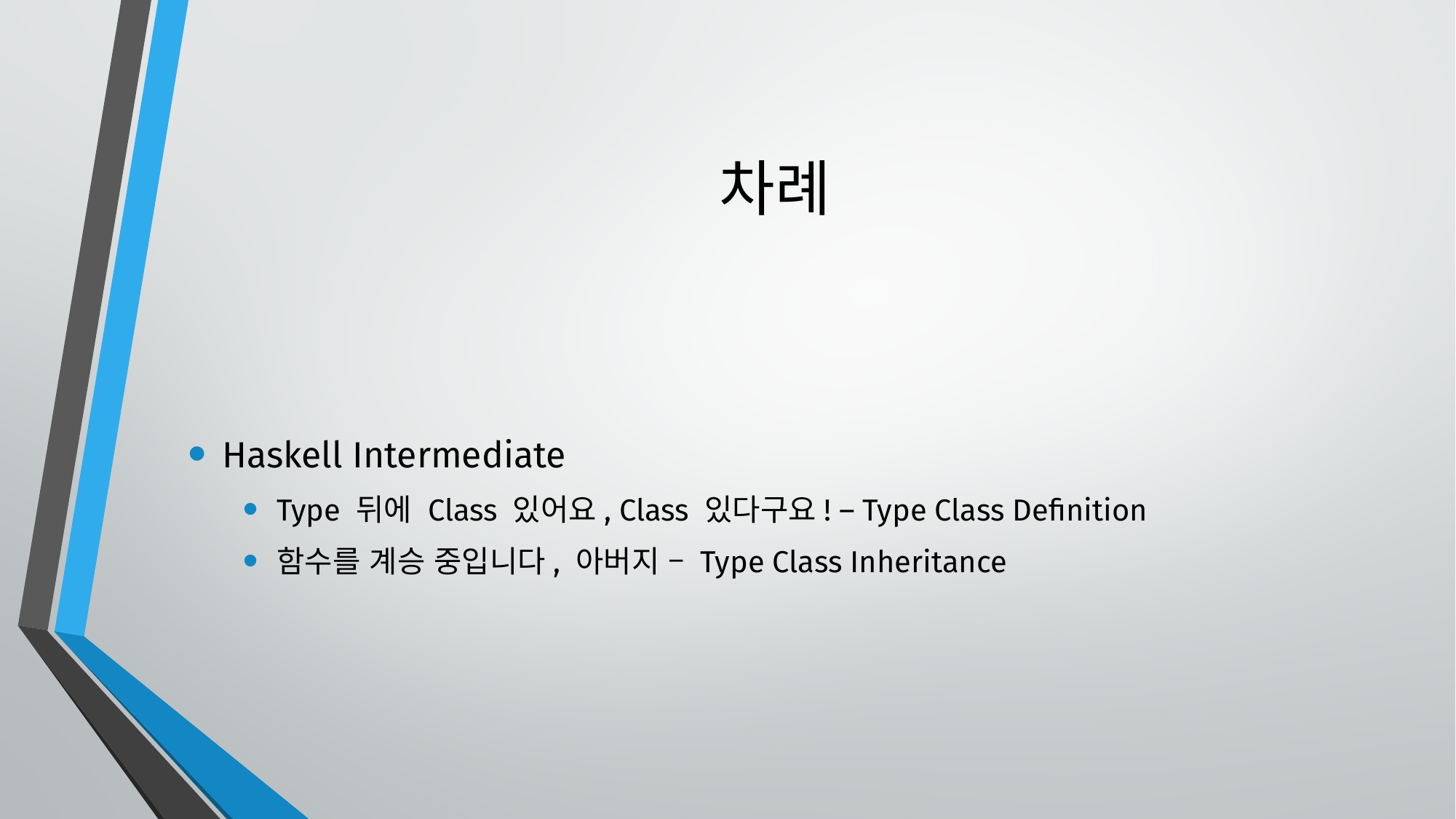

# 차례
Haskell Intermediate
Type 뒤에 Class 있어요, Class 있다구요! – Type Class Definition
함수를 계승 중입니다, 아버지 – Type Class Inheritance